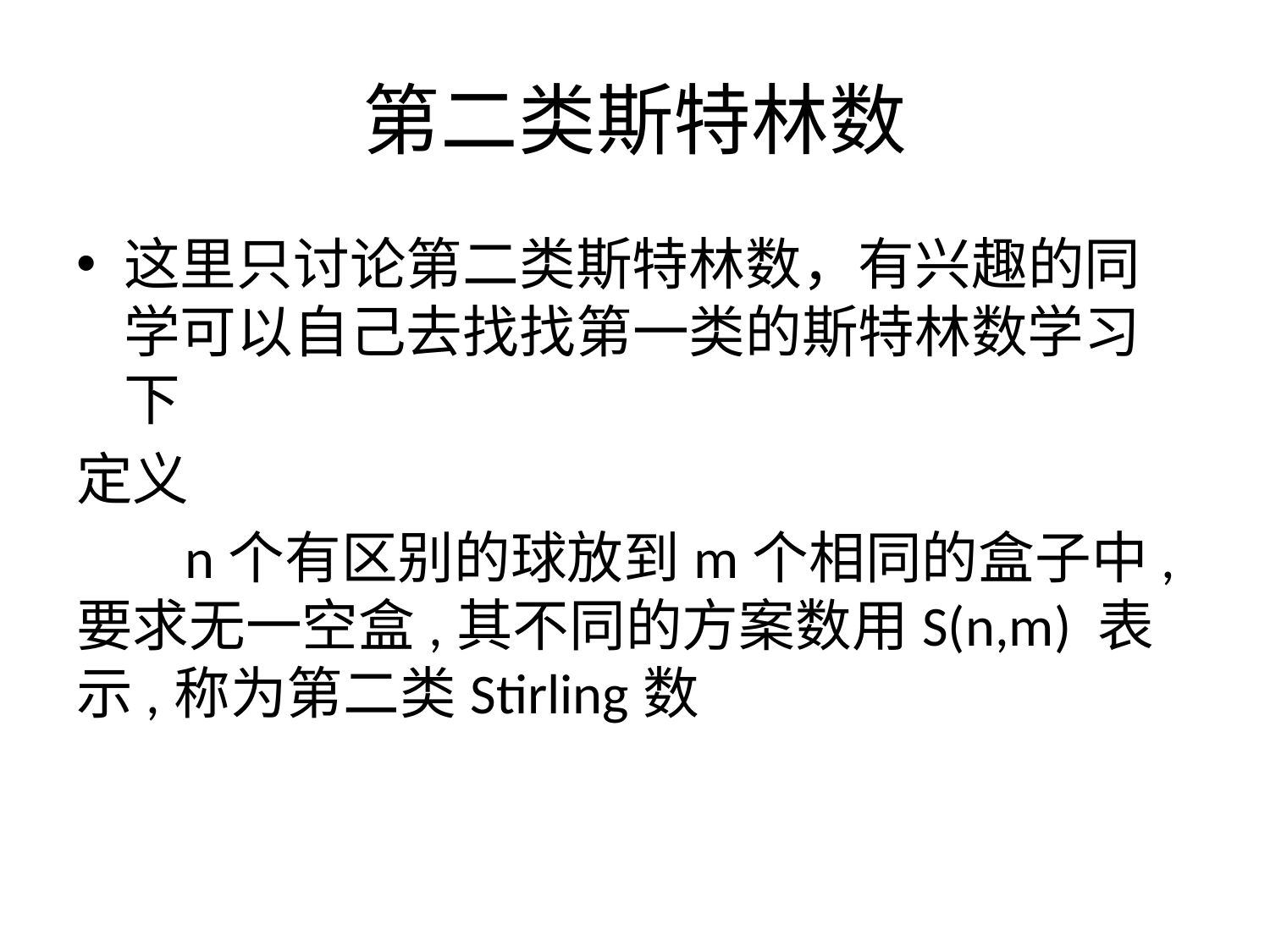

# 第二类斯特林数
这里只讨论第二类斯特林数，有兴趣的同学可以自己去找找第一类的斯特林数学习下
定义
  　n个有区别的球放到m个相同的盒子中,要求无一空盒,其不同的方案数用S(n,m) 表示,称为第二类Stirling数